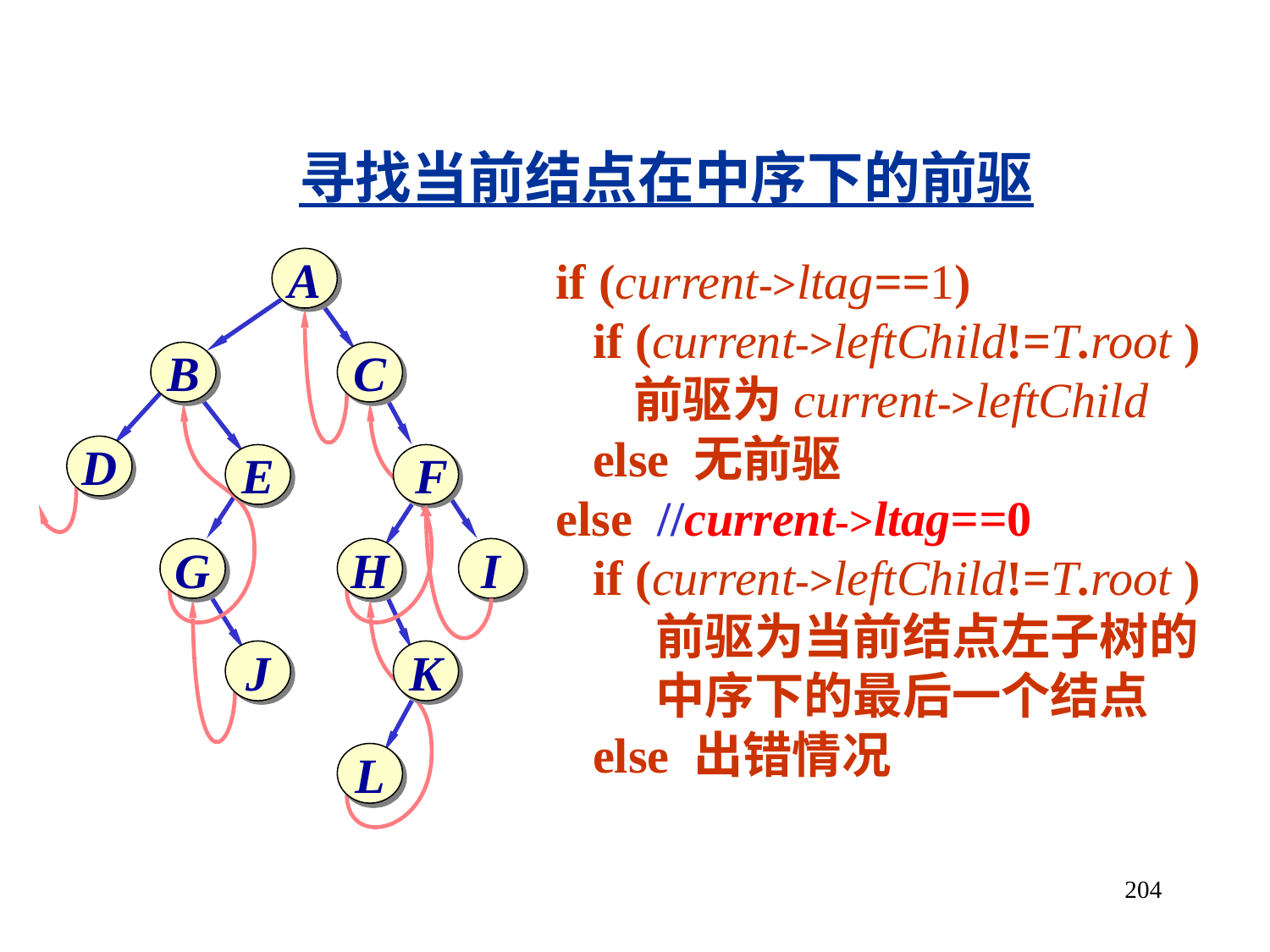

寻找当前结点在中序下的前驱
if (current->ltag==1)
   if (current->leftChild!=T.root )
      前驱为current->leftChild
   else 无前驱
else  //current->ltag==0
   if (current->leftChild!=T.root )
        前驱为当前结点左子树的
        中序下的最后一个结点
   else 出错情况
A

B
C

D
E
F

G
H
I

J
K

L
204